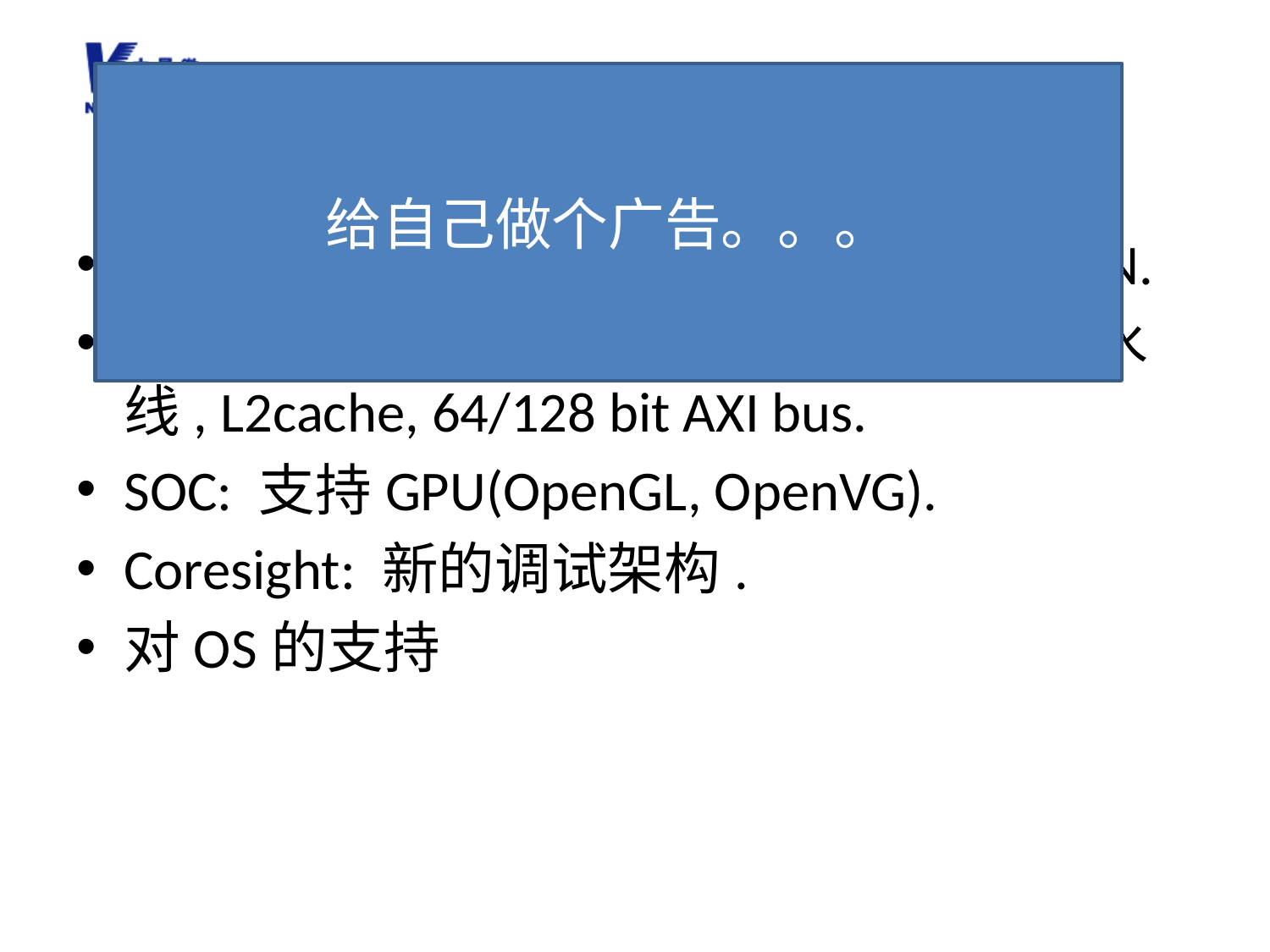

# cortex-a8 ecosystem
给自己做个广告。。。
ISA(armv7), 支持thumb-2, thumbEE, NEON.
ARM core(cortex-a8): 13级双发射整数流水线, L2cache, 64/128 bit AXI bus.
SOC: 支持GPU(OpenGL, OpenVG).
Coresight: 新的调试架构.
对OS的支持